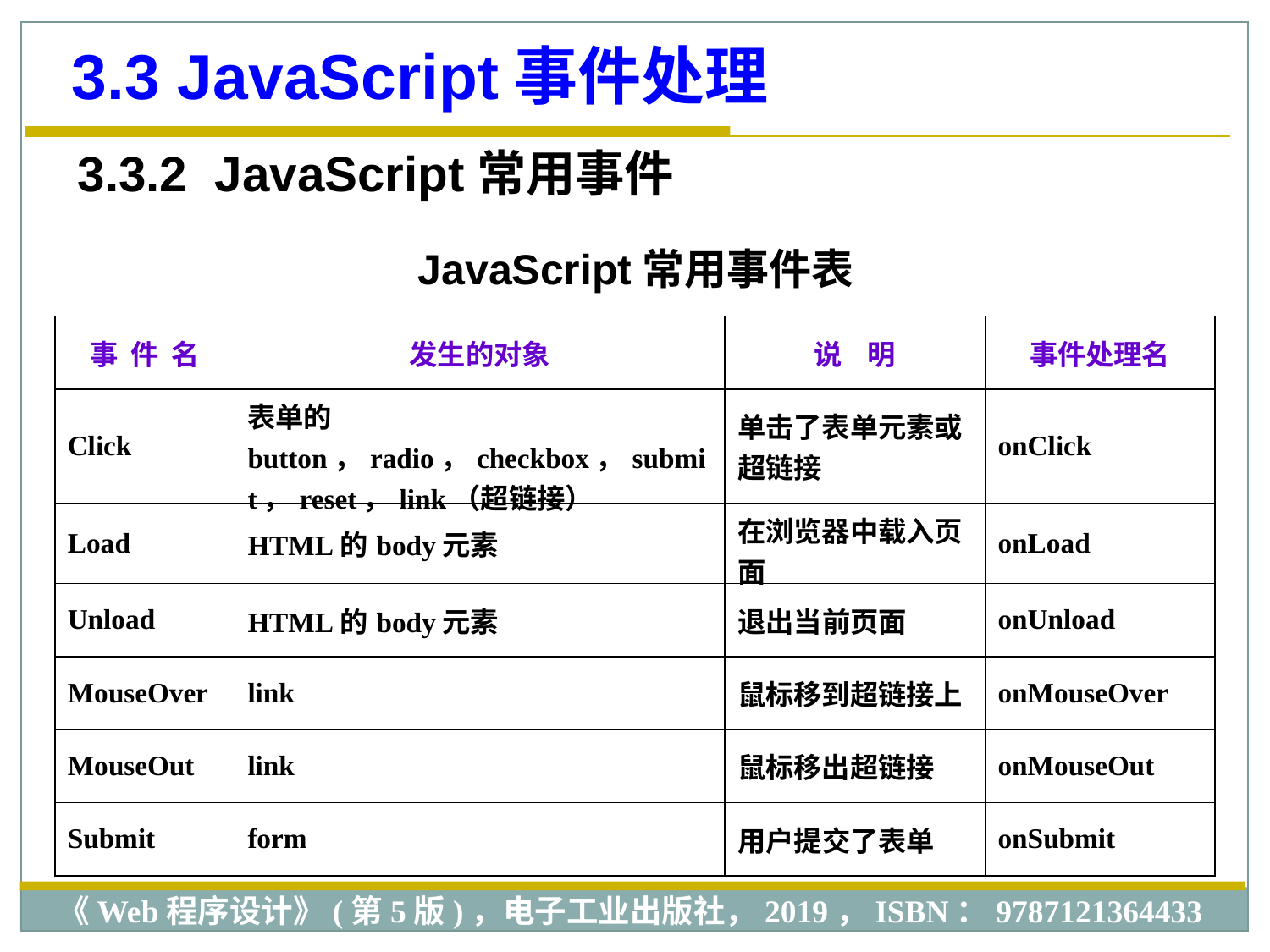

3.3 JavaScript事件处理
3.3.2  JavaScript常用事件
JavaScript常用事件表
| 事 件 名 | 发生的对象 | 说 明 | 事件处理名 |
| --- | --- | --- | --- |
| Click | 表单的button，radio，checkbox，submit，reset，link（超链接） | 单击了表单元素或超链接 | onClick |
| Load | HTML的body元素 | 在浏览器中载入页面 | onLoad |
| Unload | HTML的body元素 | 退出当前页面 | onUnload |
| MouseOver | link | 鼠标移到超链接上 | onMouseOver |
| MouseOut | link | 鼠标移出超链接 | onMouseOut |
| Submit | form | 用户提交了表单 | onSubmit |